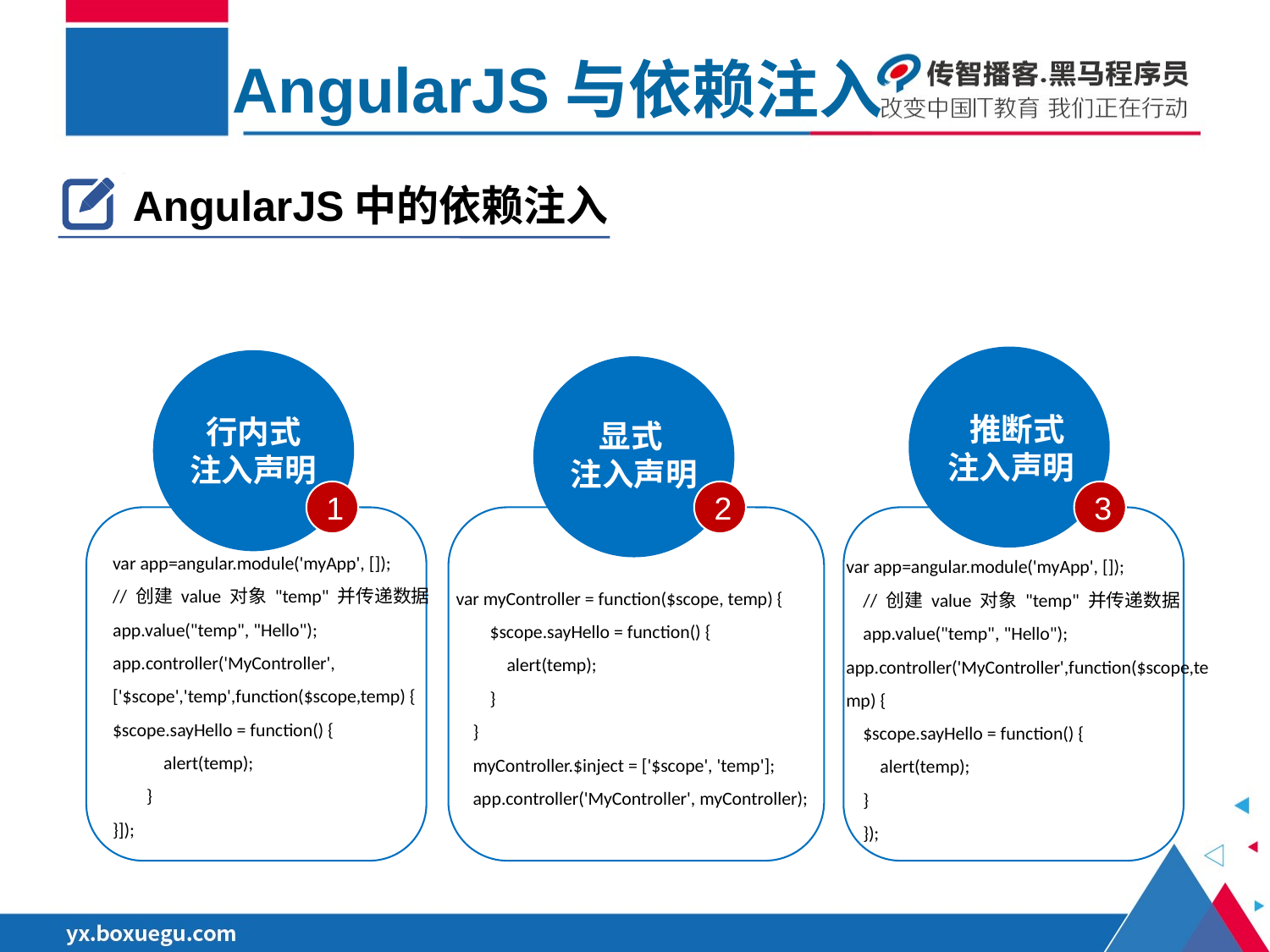

AngularJS与依赖注入
AngularJS中的依赖注入

  推断式
注入声明
行内式
注入声明
   显式
注入声明
1
2
3

var app=angular.module('myApp', []);
// 创建 value 对象 "temp" 并传递数据
app.value("temp", "Hello");
app.controller('MyController',['$scope','temp',function($scope,temp) {
$scope.sayHello = function() {
            alert(temp);
        }
}]);
var app=angular.module('myApp', []);
    // 创建 value 对象 "temp" 并传递数据
    app.value("temp", "Hello"); app.controller('MyController',function($scope,temp) {
    $scope.sayHello = function() {
        alert(temp);
    }
    });
var myController = function($scope, temp) {
        $scope.sayHello = function() {
            alert(temp);
        }
    }
    myController.$inject = ['$scope', 'temp'];
    app.controller('MyController', myController);